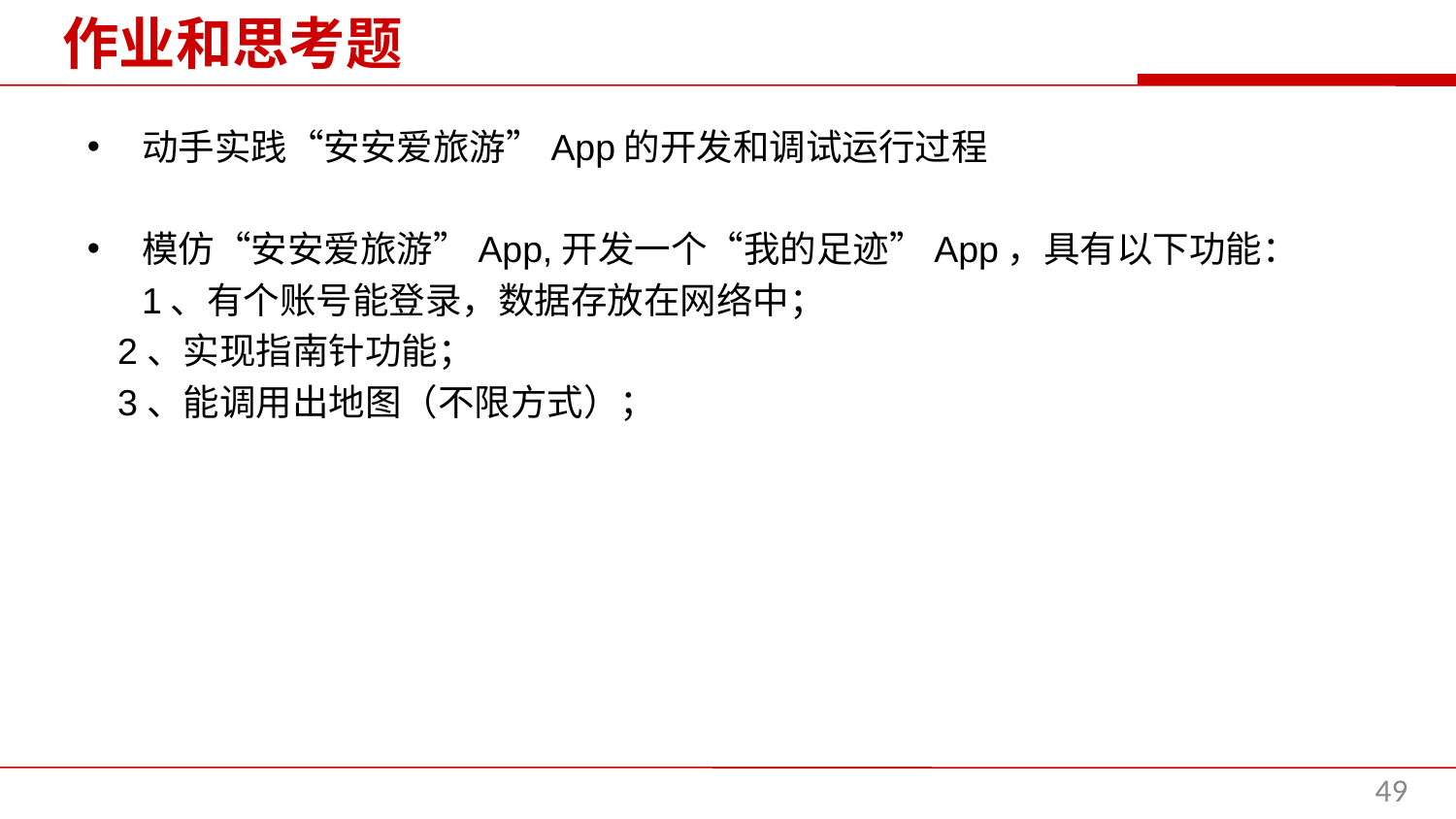

作业和思考题
动手实践“安安爱旅游”App的开发和调试运行过程

模仿“安安爱旅游”App,开发一个“我的足迹”App，具有以下功能：
	1、有个账号能登录，数据存放在网络中；
   2、实现指南针功能；
   3、能调用出地图（不限方式）；

49